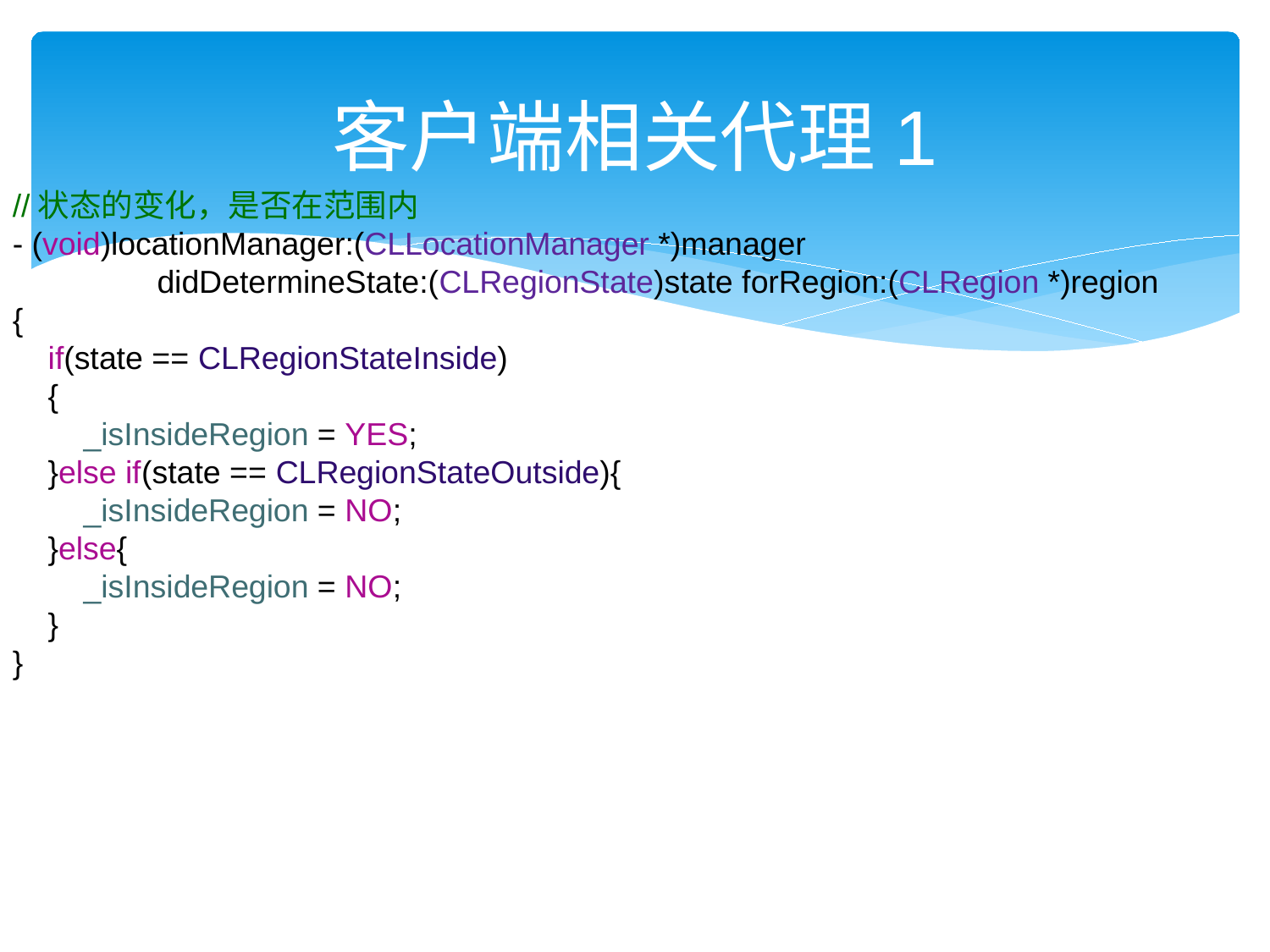

# 客户端相关代理1
//状态的变化，是否在范围内
- (void)locationManager:(CLLocationManager *)manager
	  didDetermineState:(CLRegionState)state forRegion:(CLRegion *)region
{
    if(state == CLRegionStateInside)
    {
        _isInsideRegion = YES;
    }else if(state == CLRegionStateOutside){
        _isInsideRegion = NO;
    }else{
        _isInsideRegion = NO;
    }
}